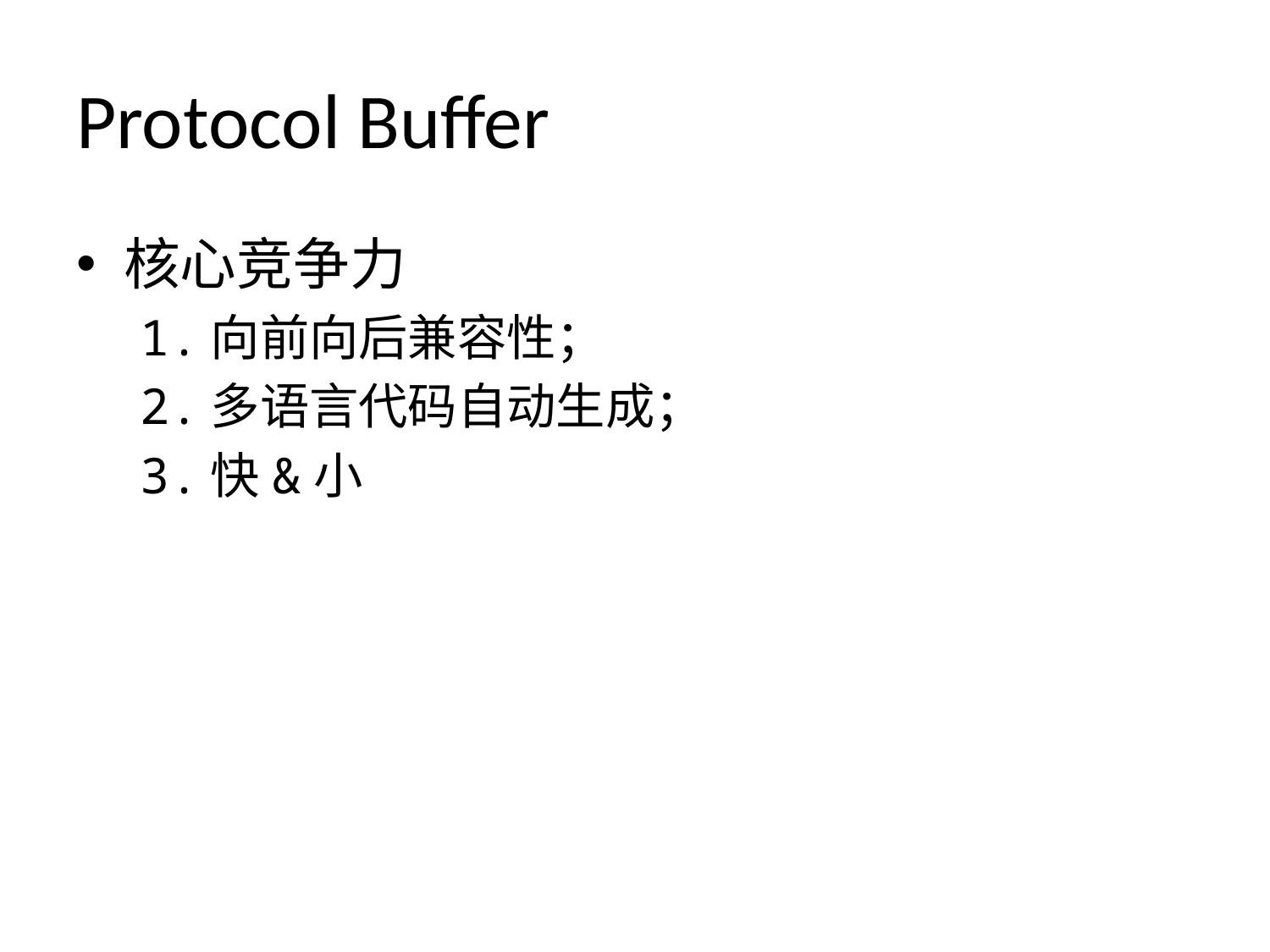

# Protocol Buffer
核心竞争力
1.向前向后兼容性；
2.多语言代码自动生成；
3.快&小